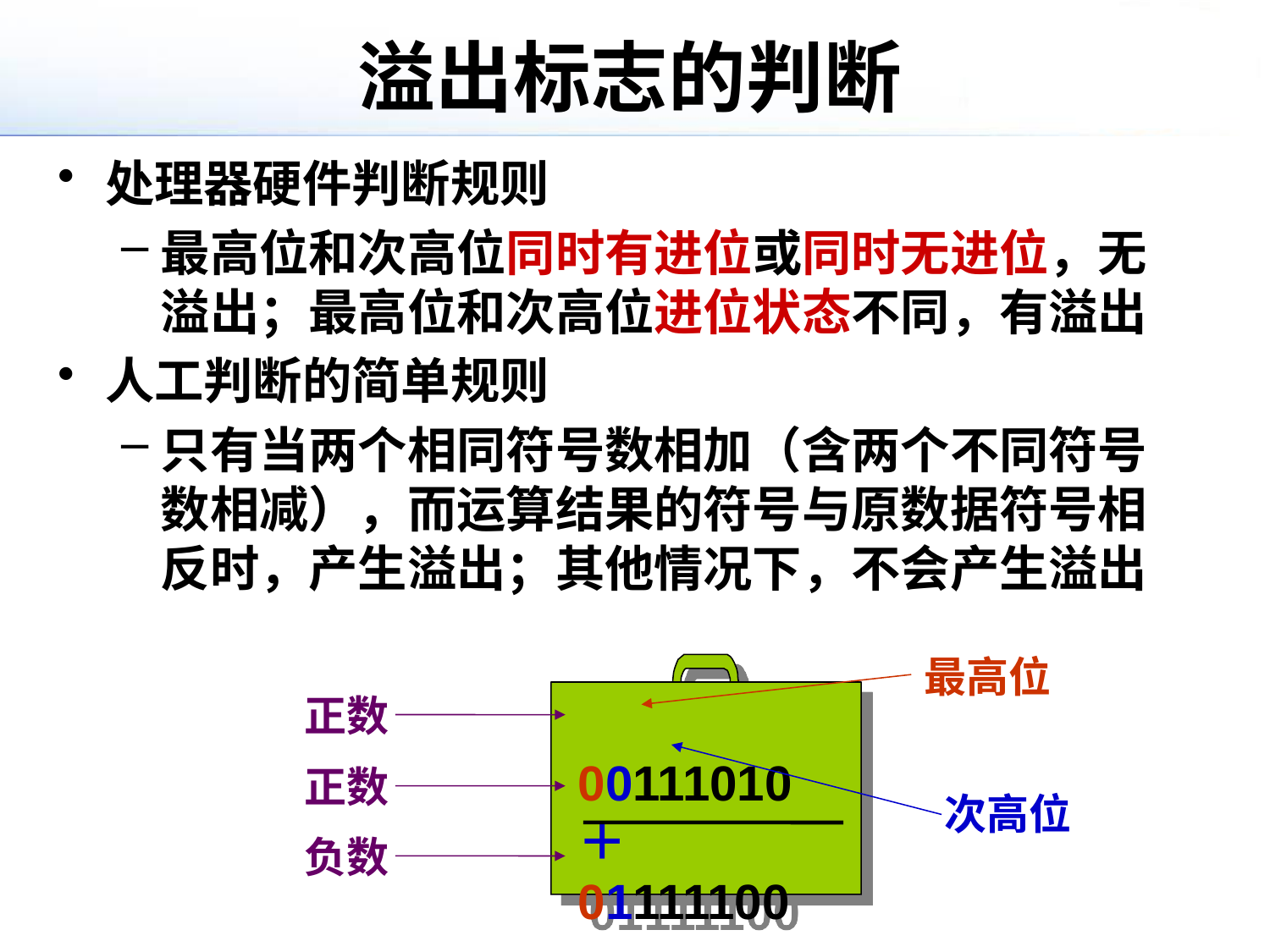

# 溢出标志的判断
处理器硬件判断规则
最高位和次高位同时有进位或同时无进位，无溢出；最高位和次高位进位状态不同，有溢出
人工判断的简单规则
只有当两个相同符号数相加（含两个不同符号数相减），而运算结果的符号与原数据符号相反时，产生溢出；其他情况下，不会产生溢出
最高位

　00111010
＋01111100
　10110110

正数

次高位
正数

负数